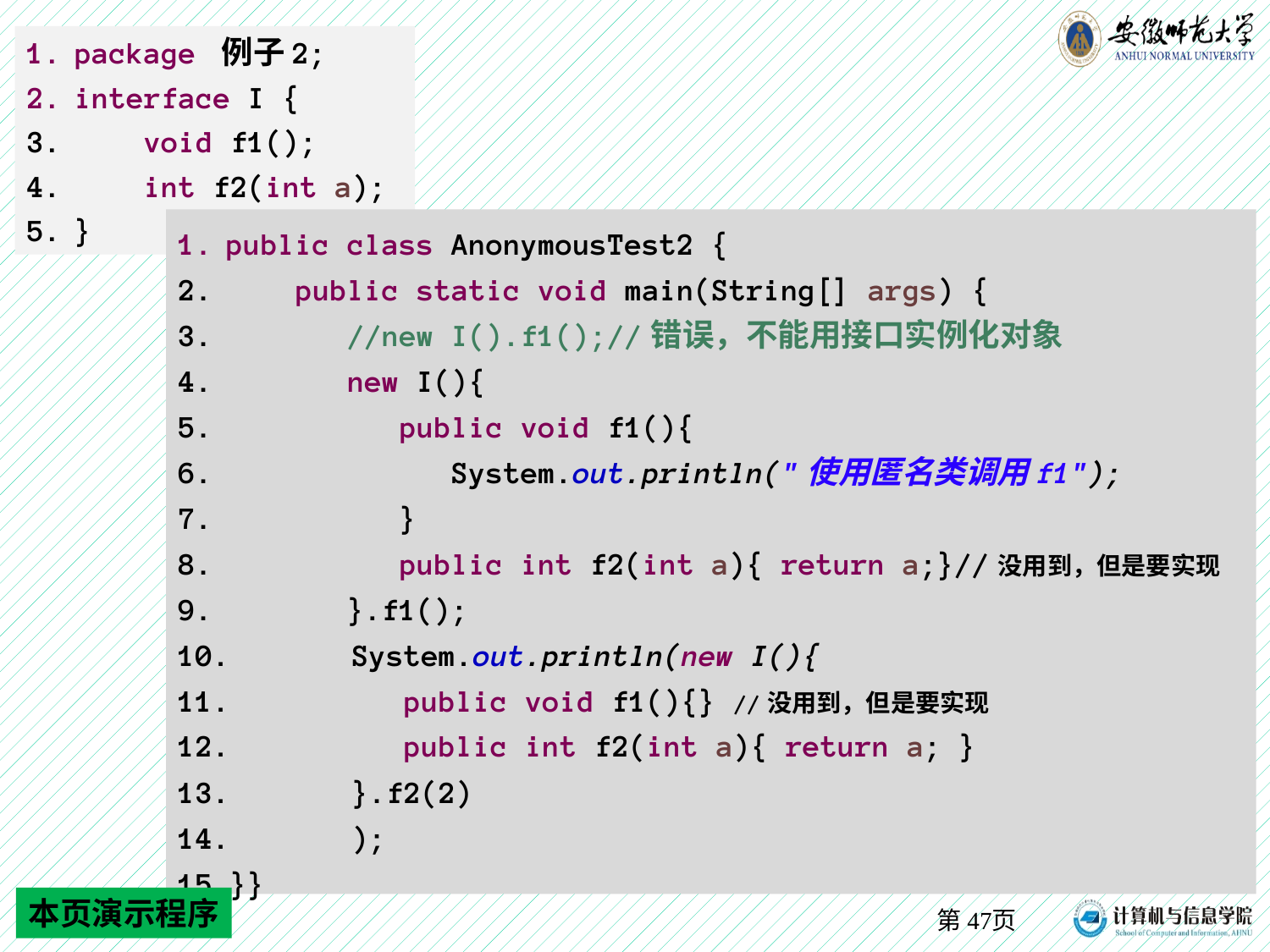

package 例子2;
interface I {
    void f1();
    int f2(int a);
}
public class AnonymousTest2 {
    public static void main(String[] args) {
       //new I().f1();//错误，不能用接口实例化对象
       new I(){
          public void f1(){
             System.out.println("使用匿名类调用f1");
          }
          public int f2(int a){ return a;}//没用到，但是要实现
       }.f1();
       System.out.println(new I(){
          public void f1(){} //没用到，但是要实现
          public int f2(int a){ return a; }
       }.f2(2)
       );
}}
本页演示程序
第47页